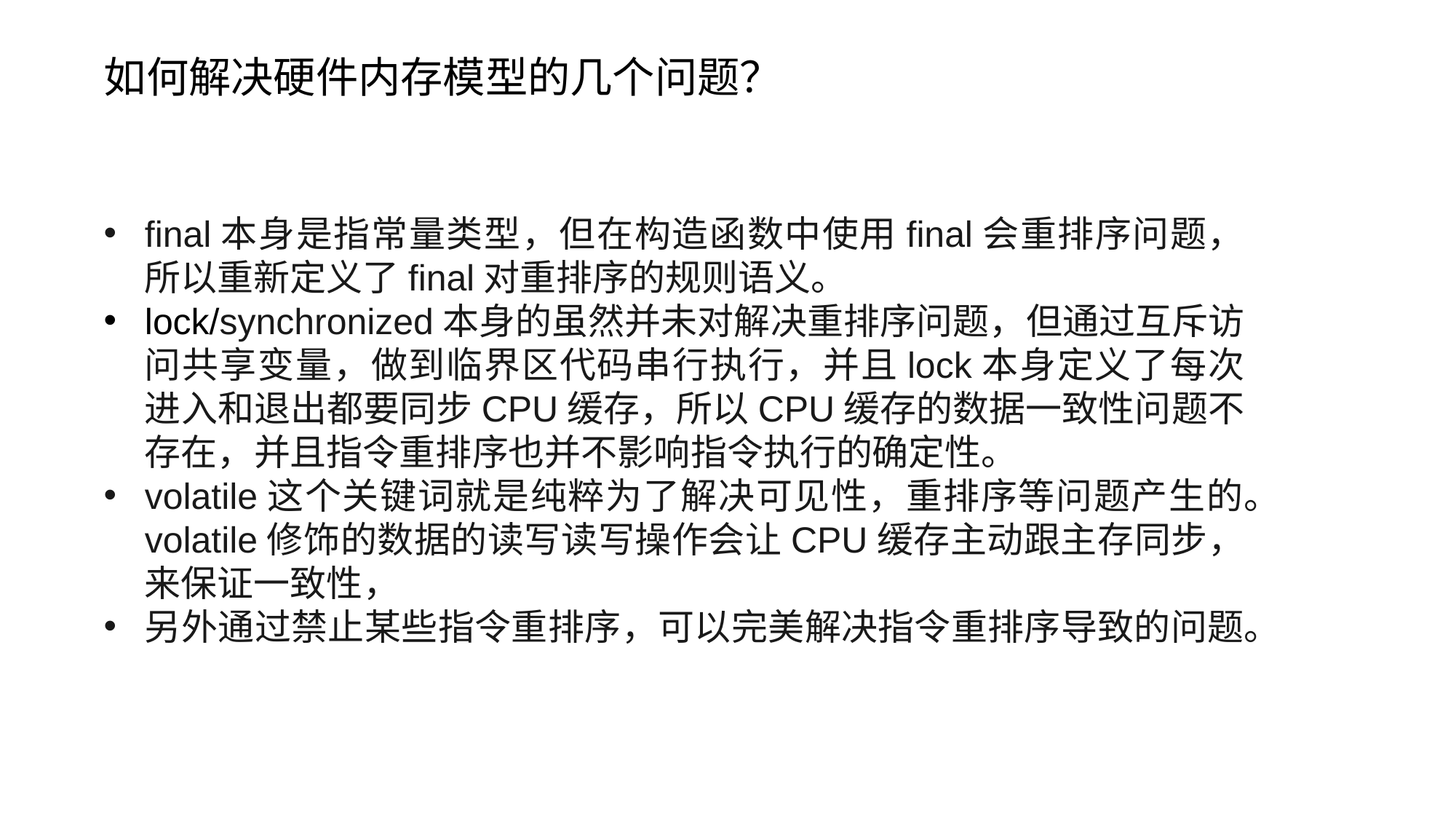

# 如何解决硬件内存模型的几个问题？
final本身是指常量类型，但在构造函数中使用final会重排序问题，所以重新定义了final对重排序的规则语义。
lock/synchronized本身的虽然并未对解决重排序问题，但通过互斥访问共享变量，做到临界区代码串行执行，并且lock本身定义了每次进入和退出都要同步CPU缓存，所以CPU缓存的数据一致性问题不存在，并且指令重排序也并不影响指令执行的确定性。
volatile这个关键词就是纯粹为了解决可见性，重排序等问题产生的。volatile修饰的数据的读写读写操作会让CPU缓存主动跟主存同步，来保证一致性，
另外通过禁止某些指令重排序，可以完美解决指令重排序导致的问题。